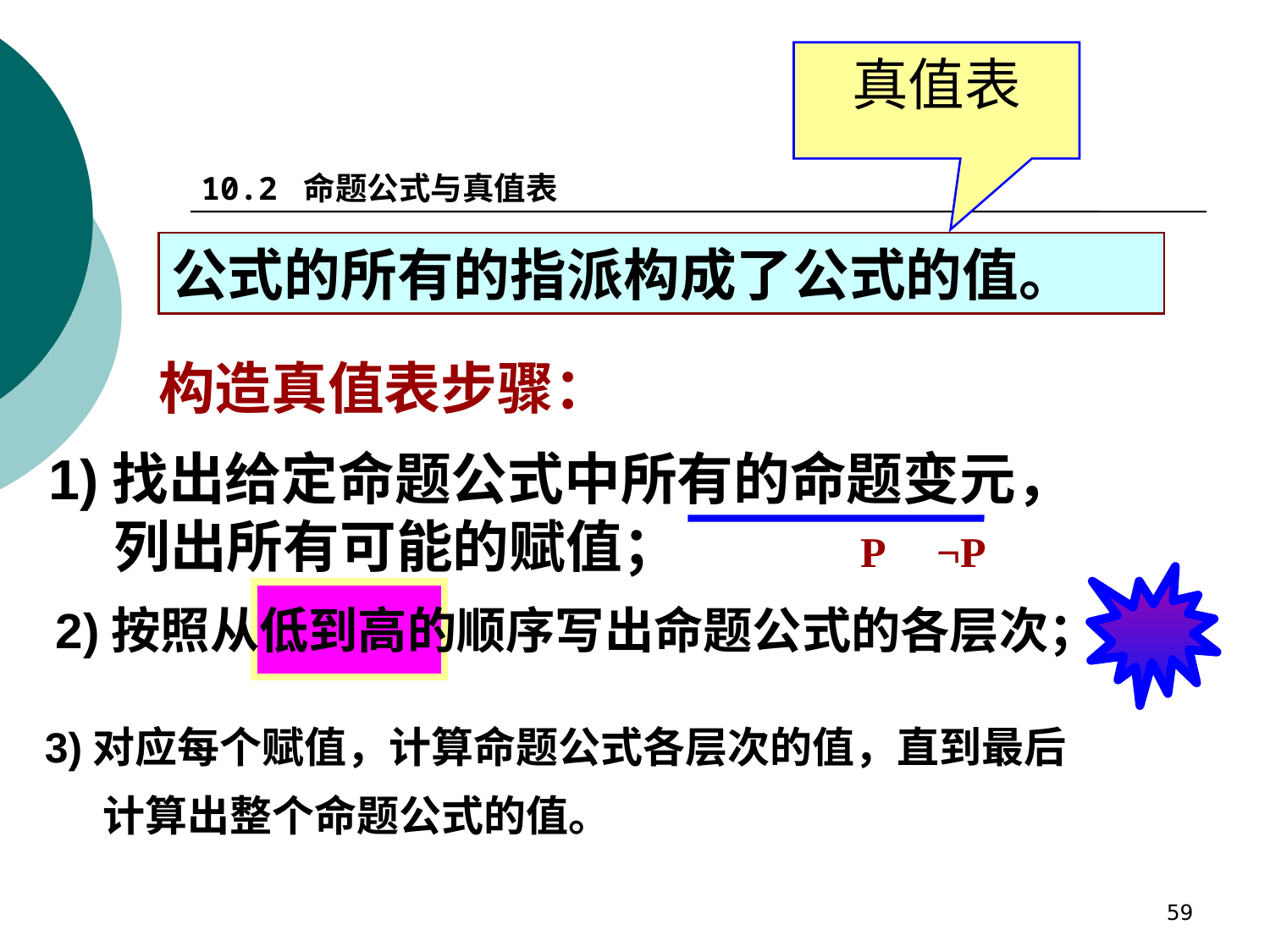

真值表
10.2 命题公式与真值表
公式的所有的指派构成了公式的值。
构造真值表步骤：
1)找出给定命题公式中所有的命题变元，
    列出所有可能的赋值；

P     ¬P

2)按照从低到高的顺序写出命题公式的各层次；
3)对应每个赋值，计算命题公式各层次的值，直到最后
     计算出整个命题公式的值。
59